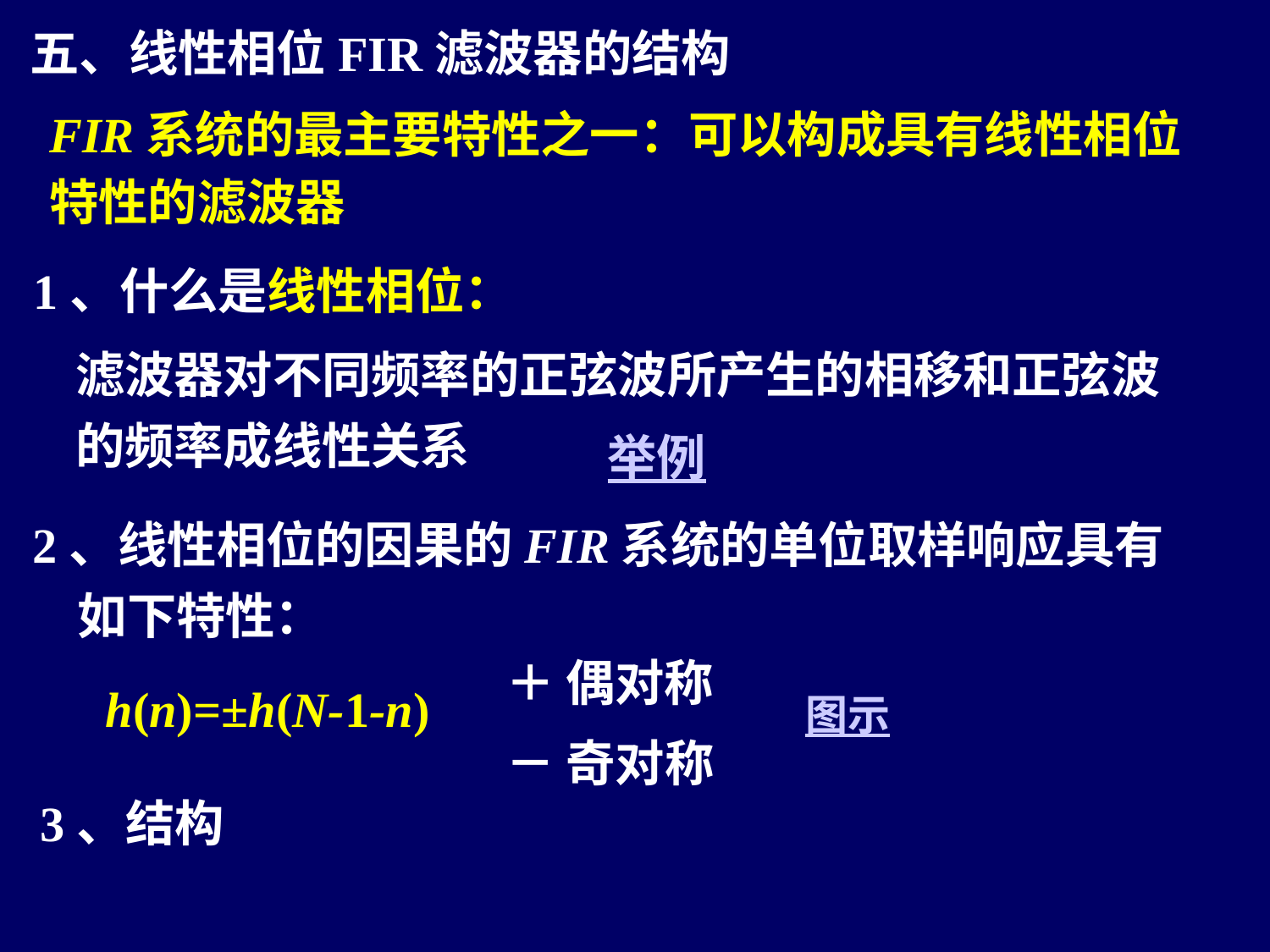

五、线性相位FIR滤波器的结构
FIR系统的最主要特性之一：可以构成具有线性相位特性的滤波器
1、什么是线性相位：
滤波器对不同频率的正弦波所产生的相移和正弦波的频率成线性关系
举例
2、线性相位的因果的FIR系统的单位取样响应具有
   如下特性：
＋ 偶对称
h(n)=±h(N-1-n)
图示
－ 奇对称
3、结构